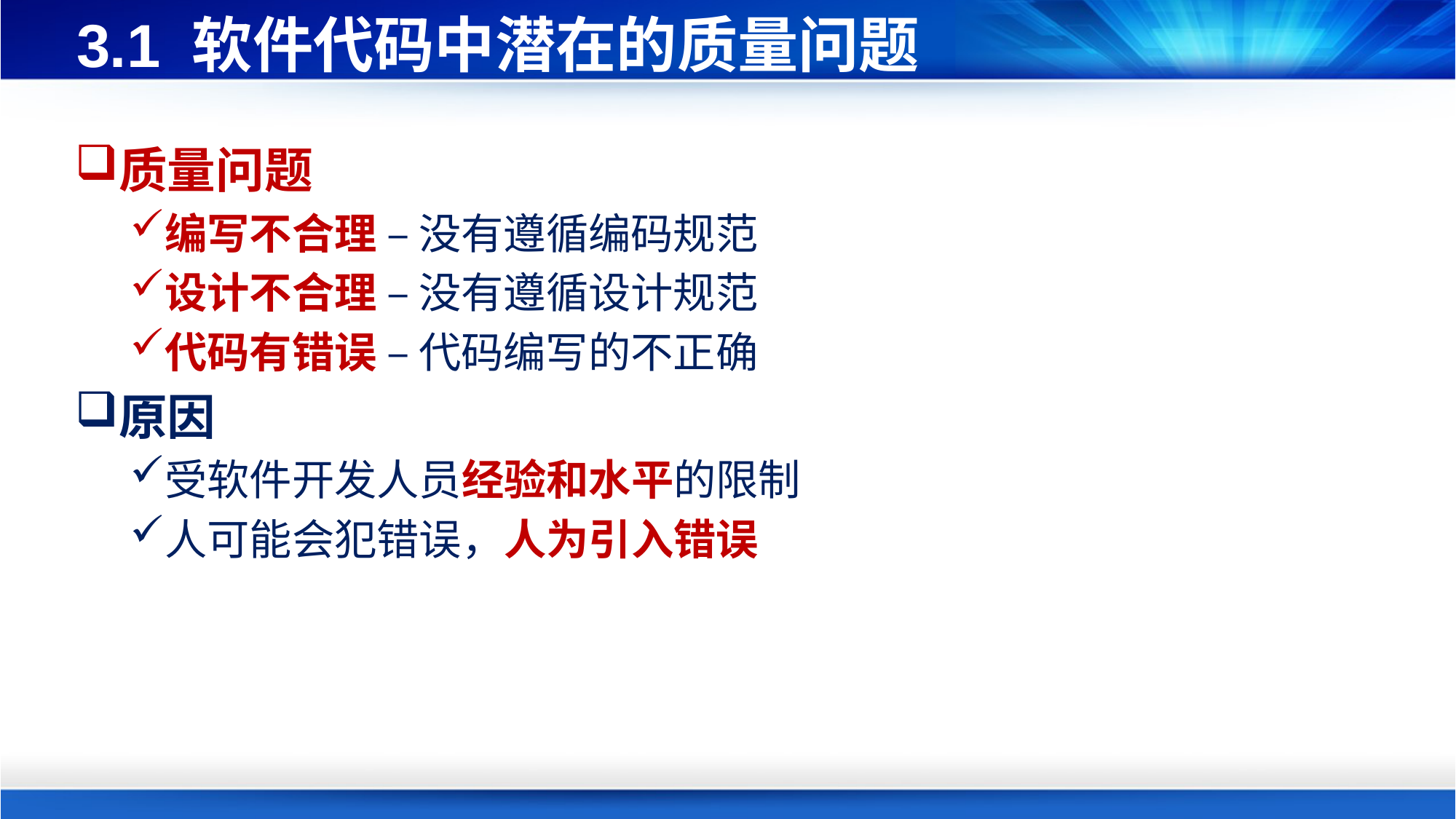

# 3.1 软件代码中潜在的质量问题
质量问题
编写不合理 – 没有遵循编码规范
设计不合理 – 没有遵循设计规范
代码有错误 – 代码编写的不正确
原因
受软件开发人员经验和水平的限制
人可能会犯错误，人为引入错误